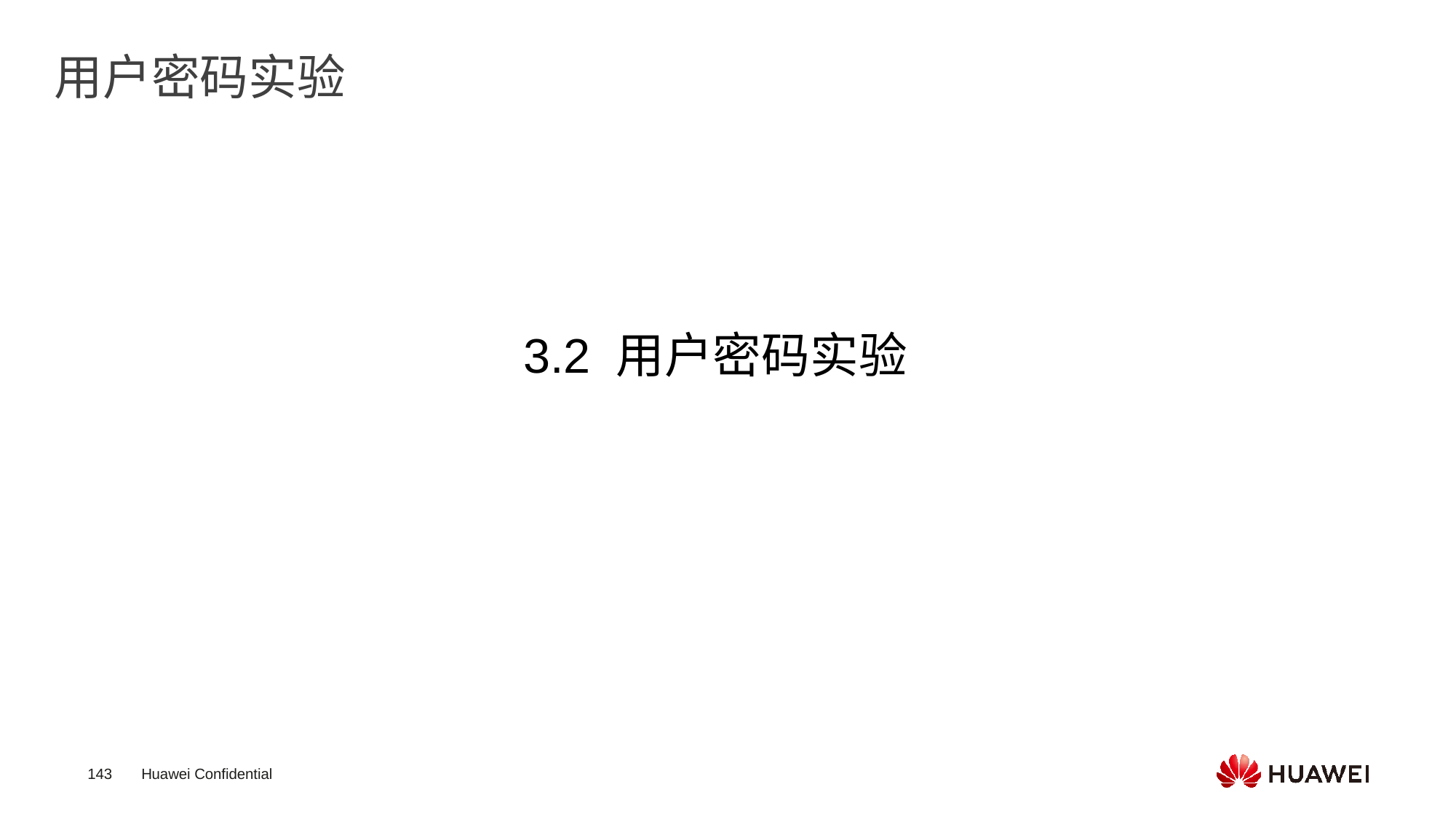

# 用户密码实验
Text
Text
Text
Text
Text
Text
Text
Text
Text
Text
Text
Text
Text
Text
Text
Text
Text
Text
Text
Text
Text
Text
Text
Text
Text
Text
Text
Text
Text
Text
Text
Text
Text
Text
Text
Text
Text
Text
Text
Text
Text
Text
Text
Text
Text
Text
                            3.2 用户密码实验